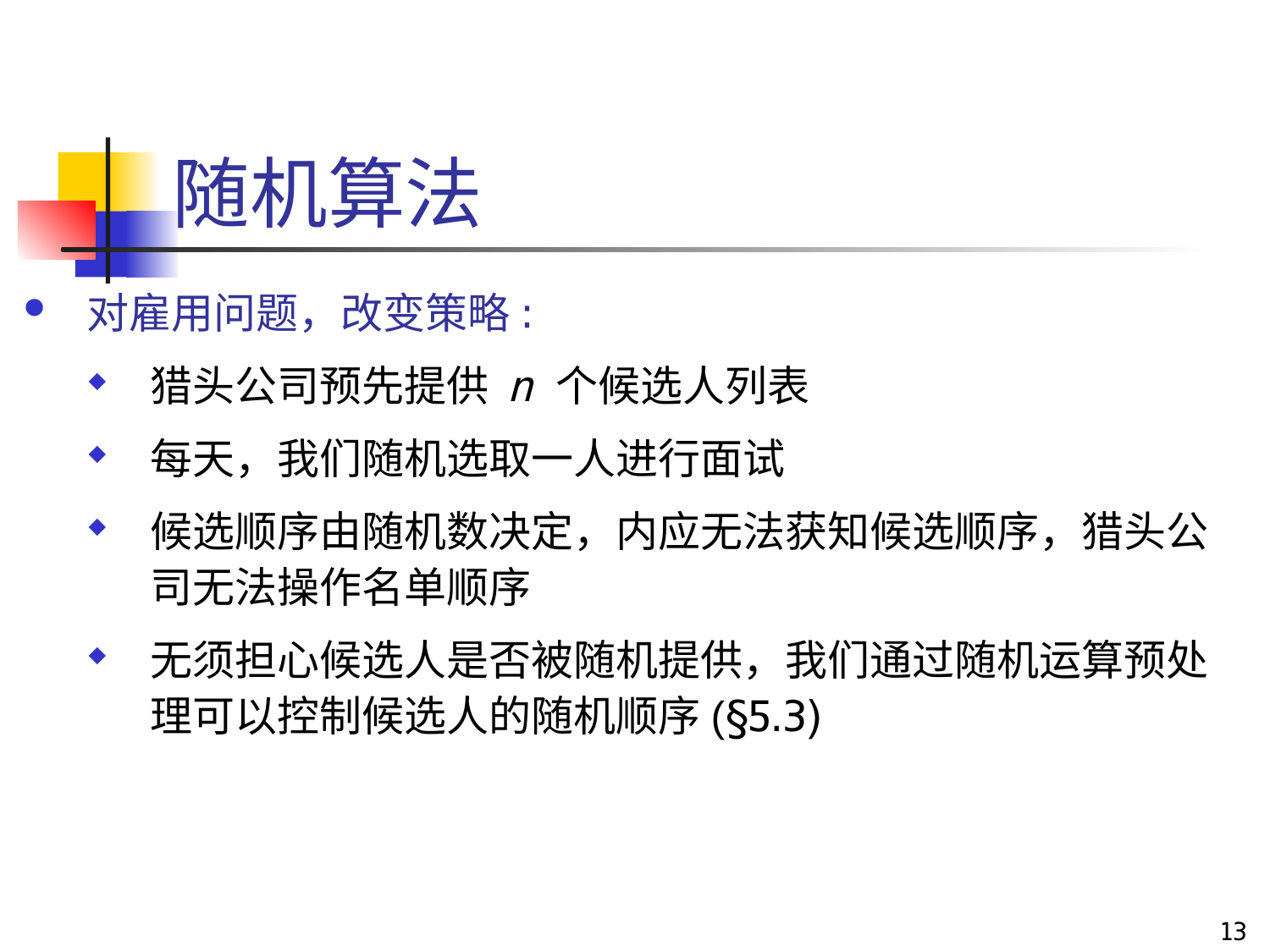

# 随机算法
对雇用问题，改变策略:
猎头公司预先提供 n 个候选人列表
每天，我们随机选取一人进行面试
候选顺序由随机数决定，内应无法获知候选顺序，猎头公司无法操作名单顺序
无须担心候选人是否被随机提供，我们通过随机运算预处理可以控制候选人的随机顺序(§5.3)
13